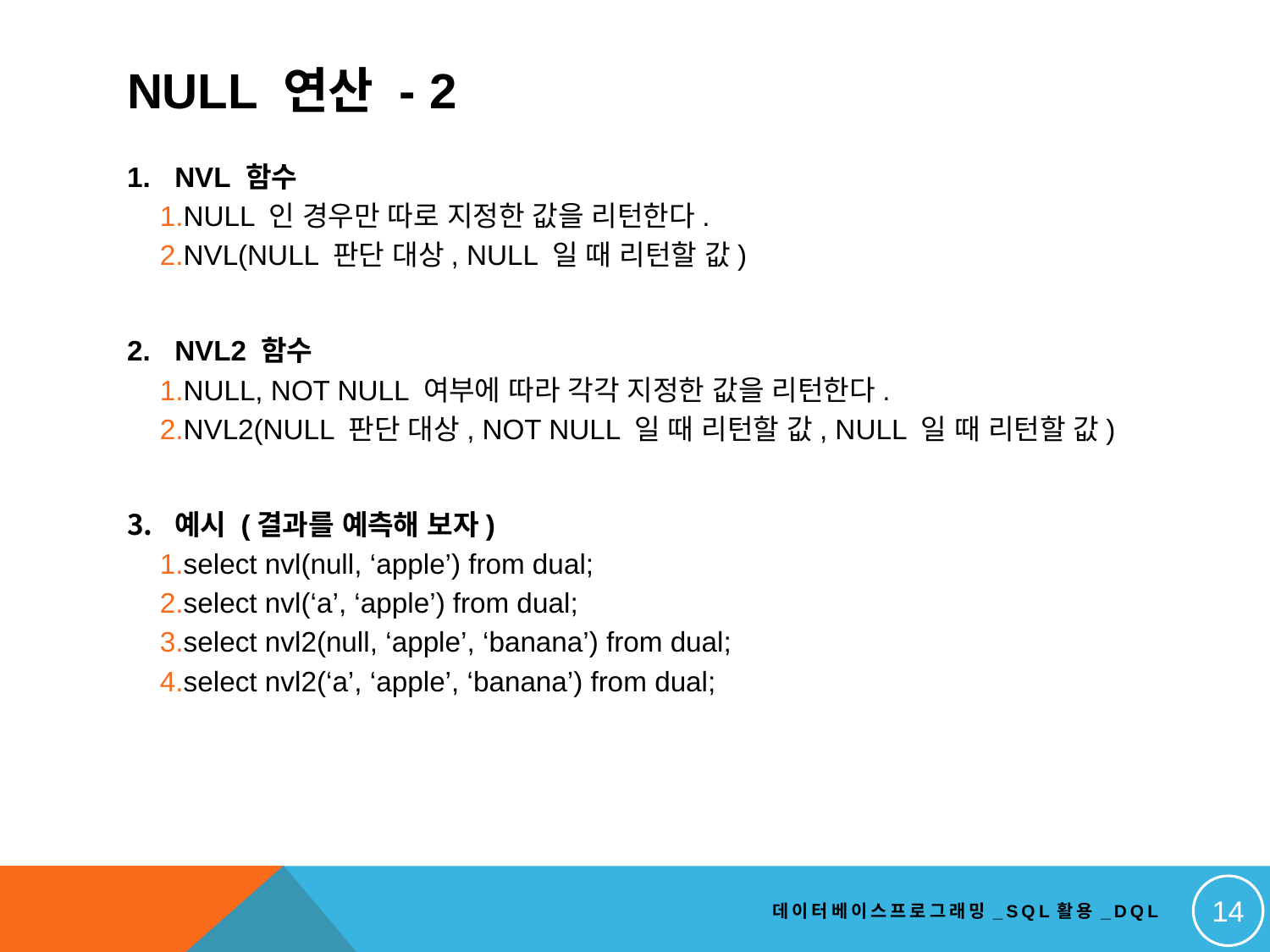

# NULL 연산 - 2
NVL 함수
NULL 인 경우만 따로 지정한 값을 리턴한다.
NVL(NULL 판단 대상, NULL 일 때 리턴할 값)

NVL2 함수
NULL, NOT NULL 여부에 따라 각각 지정한 값을 리턴한다.
NVL2(NULL 판단 대상, NOT NULL 일 때 리턴할 값, NULL 일 때 리턴할 값)

예시 (결과를 예측해 보자)
select nvl(null, ‘apple’) from dual;
select nvl(‘a’, ‘apple’) from dual;
select nvl2(null, ‘apple’, ‘banana’) from dual;
select nvl2(‘a’, ‘apple’, ‘banana’) from dual;
14
데이터베이스프로그래밍_SQL활용_DQL